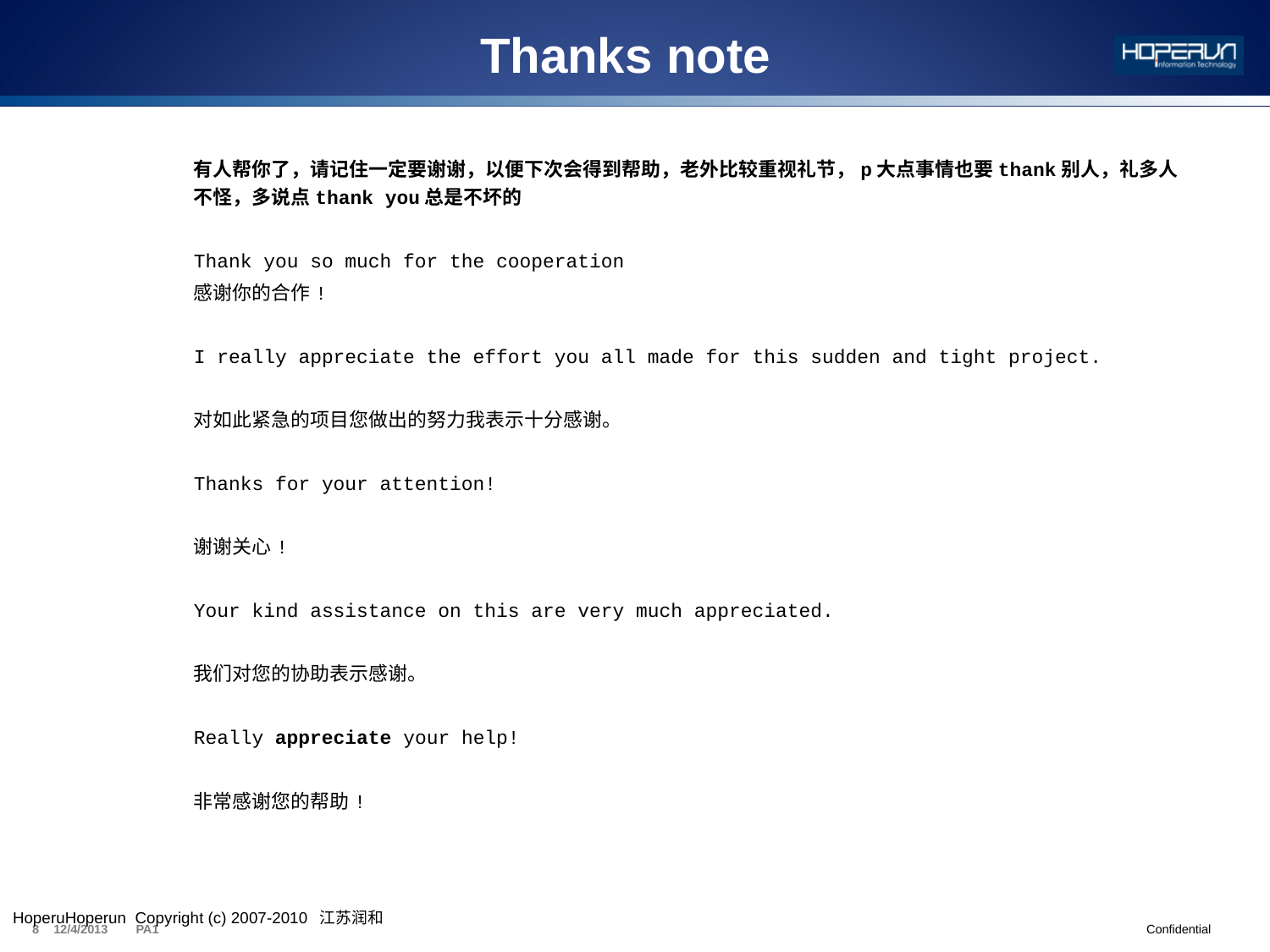

Thanks note
有人帮你了，请记住一定要谢谢，以便下次会得到帮助，老外比较重视礼节，p大点事情也要thank别人，礼多人不怪，多说点thank you总是不坏的

Thank you so much for the cooperation
感谢你的合作!

I really appreciate the effort you all made for this sudden and tight project.

对如此紧急的项目您做出的努力我表示十分感谢。

Thanks for your attention!

谢谢关心!

Your kind assistance on this are very much appreciated.

我们对您的协助表示感谢。

Really appreciate your help!

非常感谢您的帮助!
HoperuHoperun  Copyright (c) 2007-2010  江苏润和